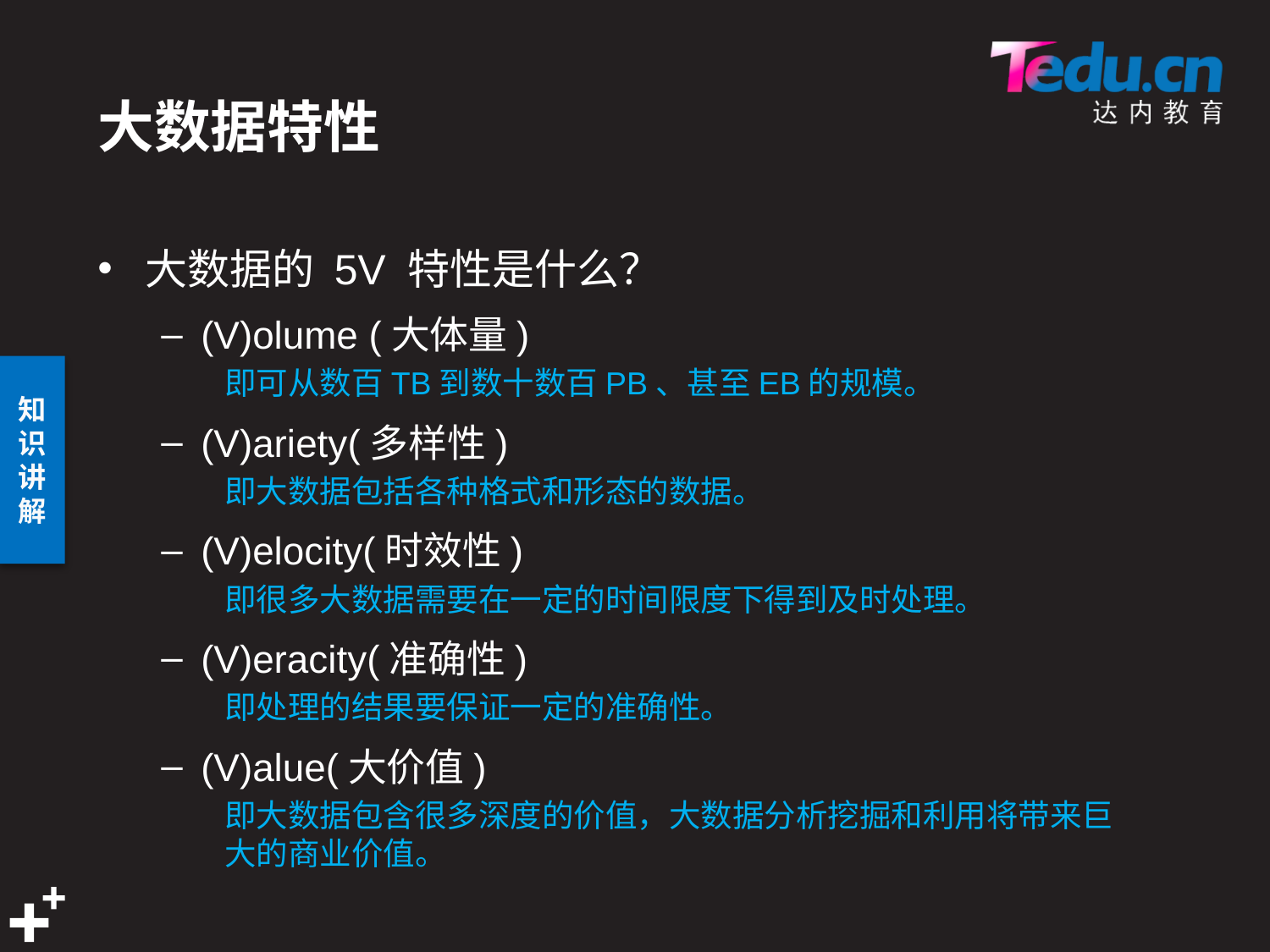

# 大数据特性
大数据的 5V 特性是什么？
(V)olume (大体量)
即可从数百TB到数十数百PB、甚至EB的规模。
(V)ariety(多样性)
即大数据包括各种格式和形态的数据。
(V)elocity(时效性)
即很多大数据需要在一定的时间限度下得到及时处理。
(V)eracity(准确性)
即处理的结果要保证一定的准确性。
(V)alue(大价值)
即大数据包含很多深度的价值，大数据分析挖掘和利用将带来巨大的商业价值。